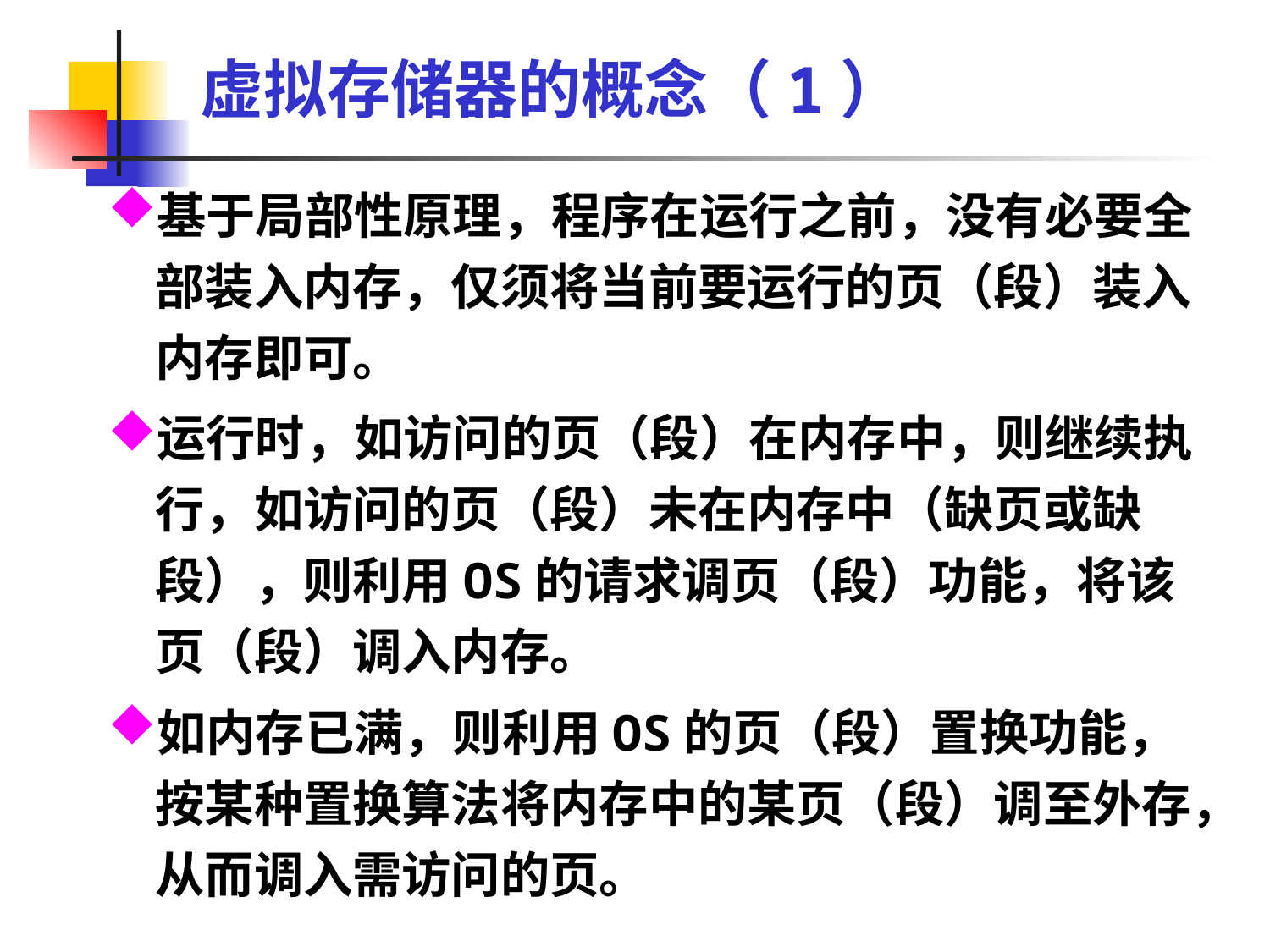

# 虚拟存储器的概念（1）
基于局部性原理，程序在运行之前，没有必要全部装入内存，仅须将当前要运行的页（段）装入内存即可。
运行时，如访问的页（段）在内存中，则继续执行，如访问的页（段）未在内存中（缺页或缺段），则利用OS的请求调页（段）功能，将该页（段）调入内存。
如内存已满，则利用OS的页（段）置换功能，按某种置换算法将内存中的某页（段）调至外存，从而调入需访问的页。